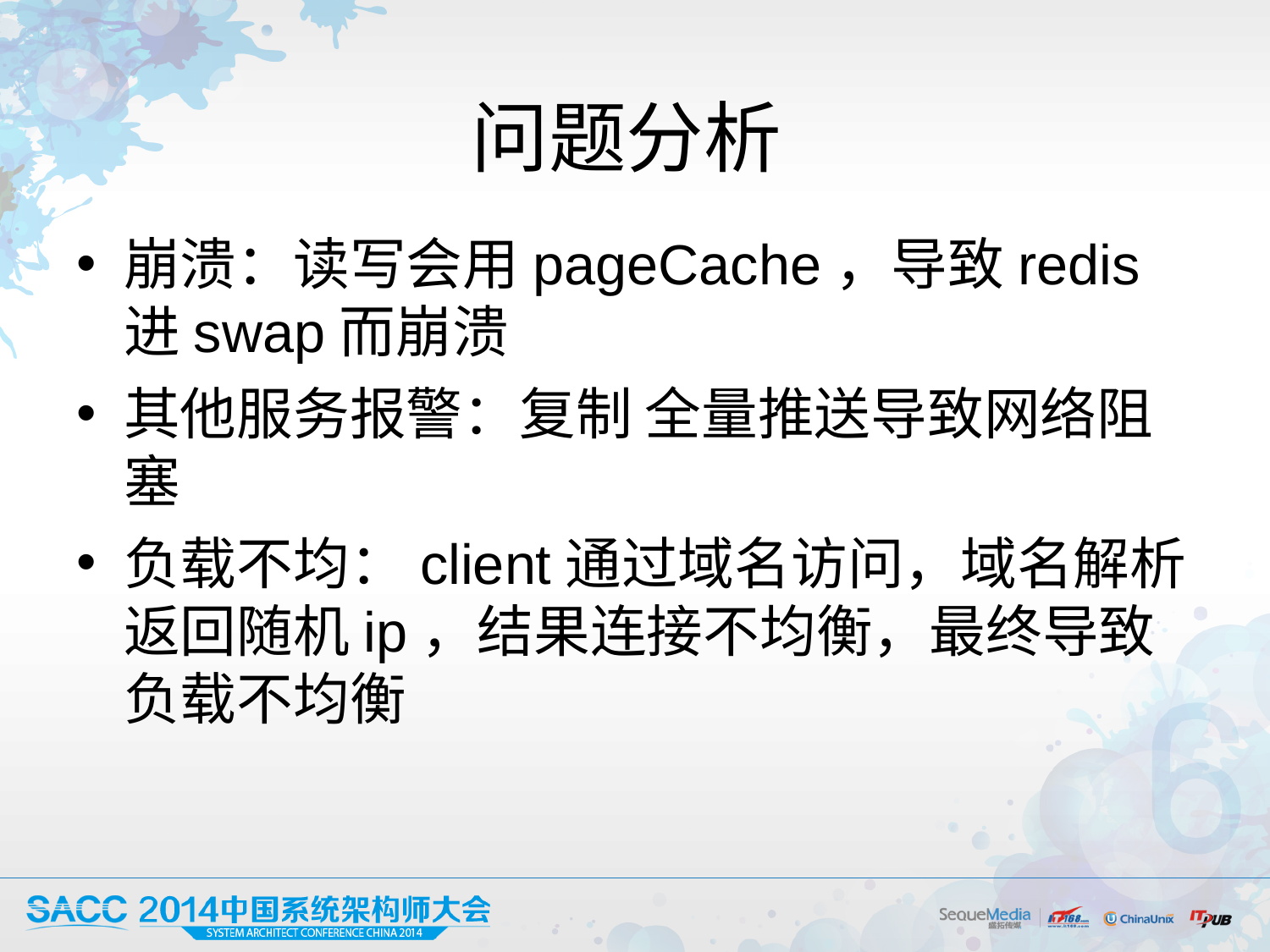

# 问题分析
崩溃：读写会用pageCache，导致redis进swap而崩溃
其他服务报警：复制 全量推送导致网络阻塞
负载不均：client通过域名访问，域名解析返回随机ip，结果连接不均衡，最终导致负载不均衡